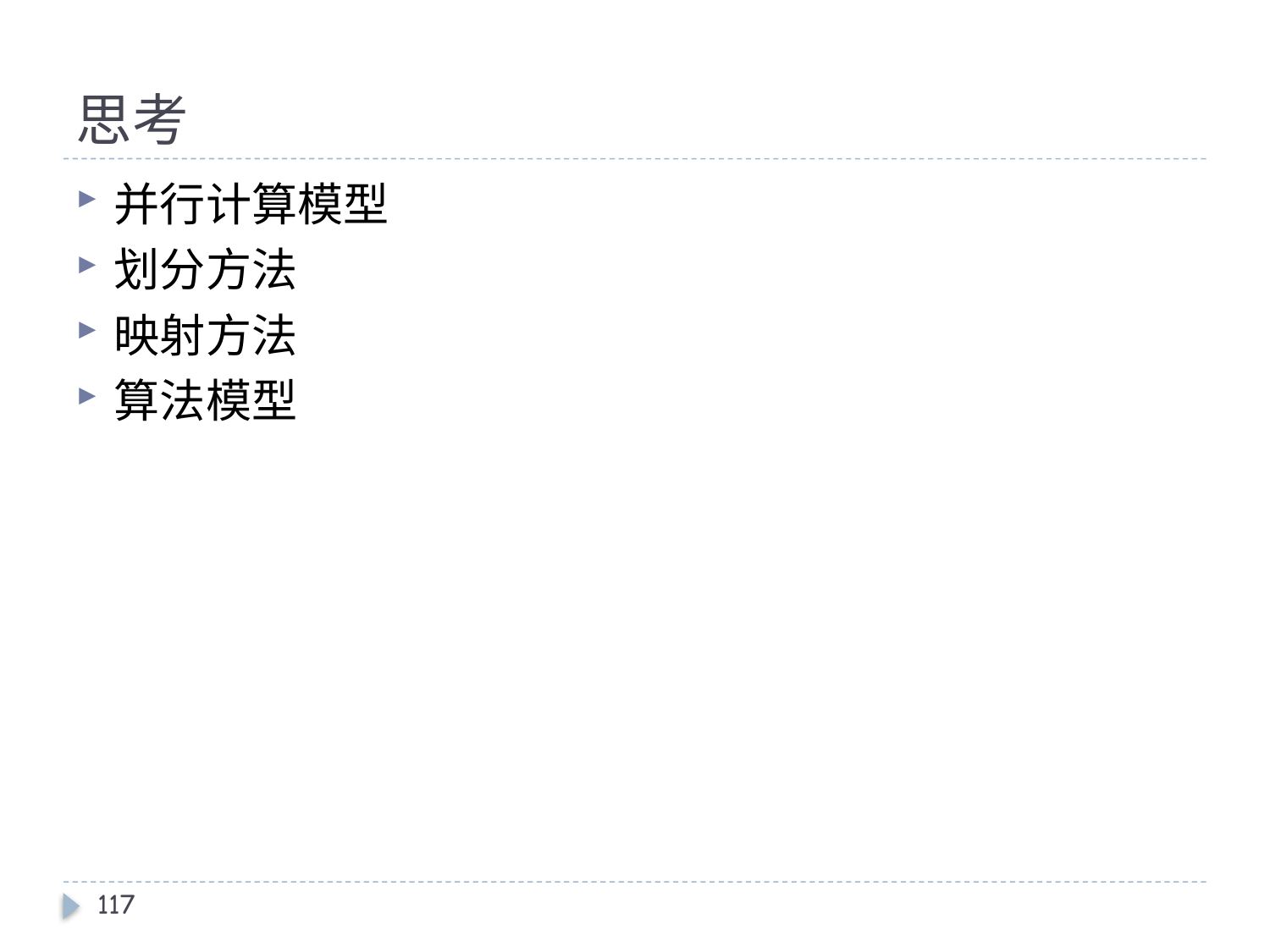

# 思考
并行计算模型
划分方法
映射方法
算法模型
117